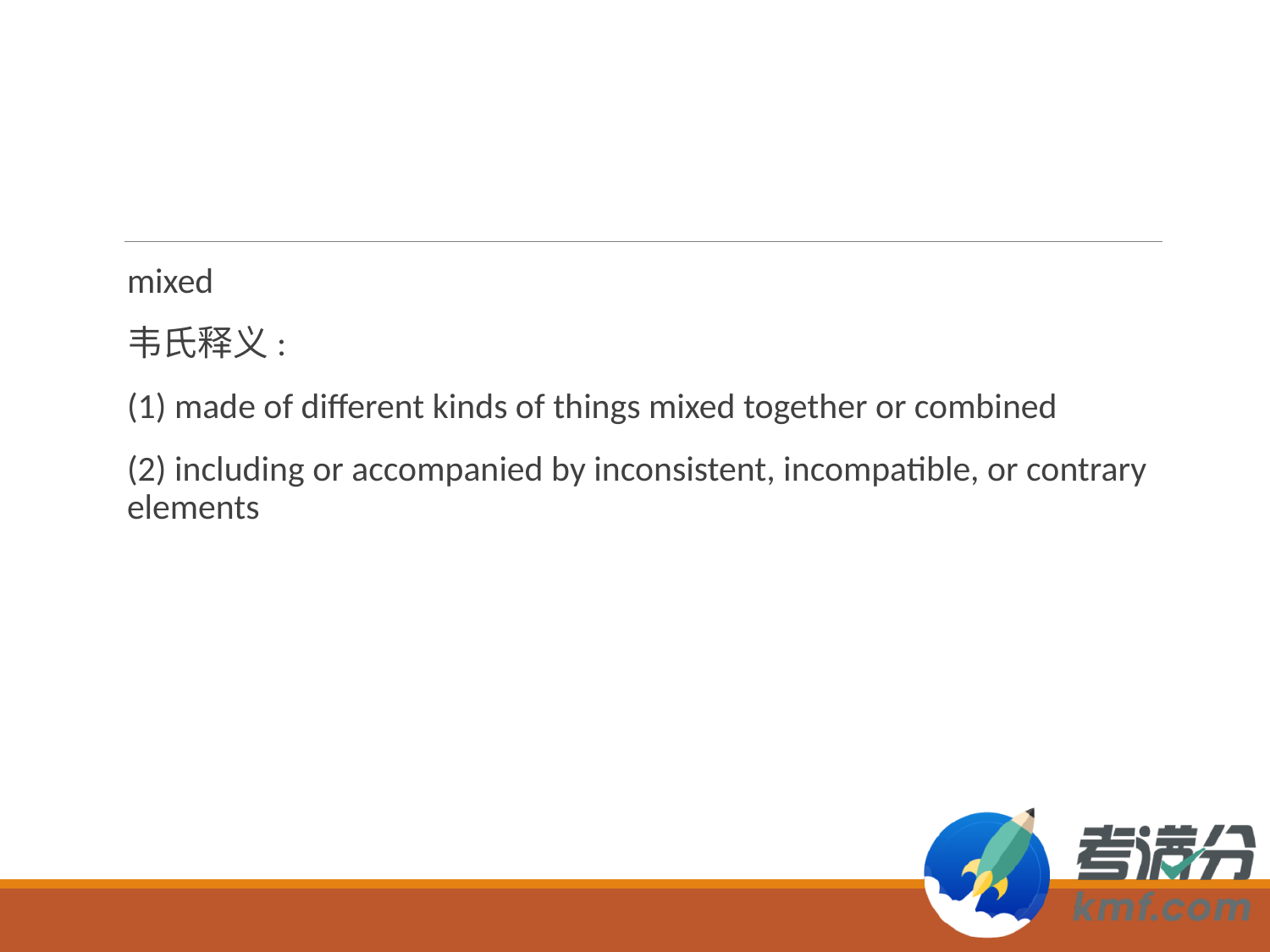

#
mixed
韦氏释义:
(1) made of different kinds of things mixed together or combined
(2) including or accompanied by inconsistent, incompatible, or contrary elements